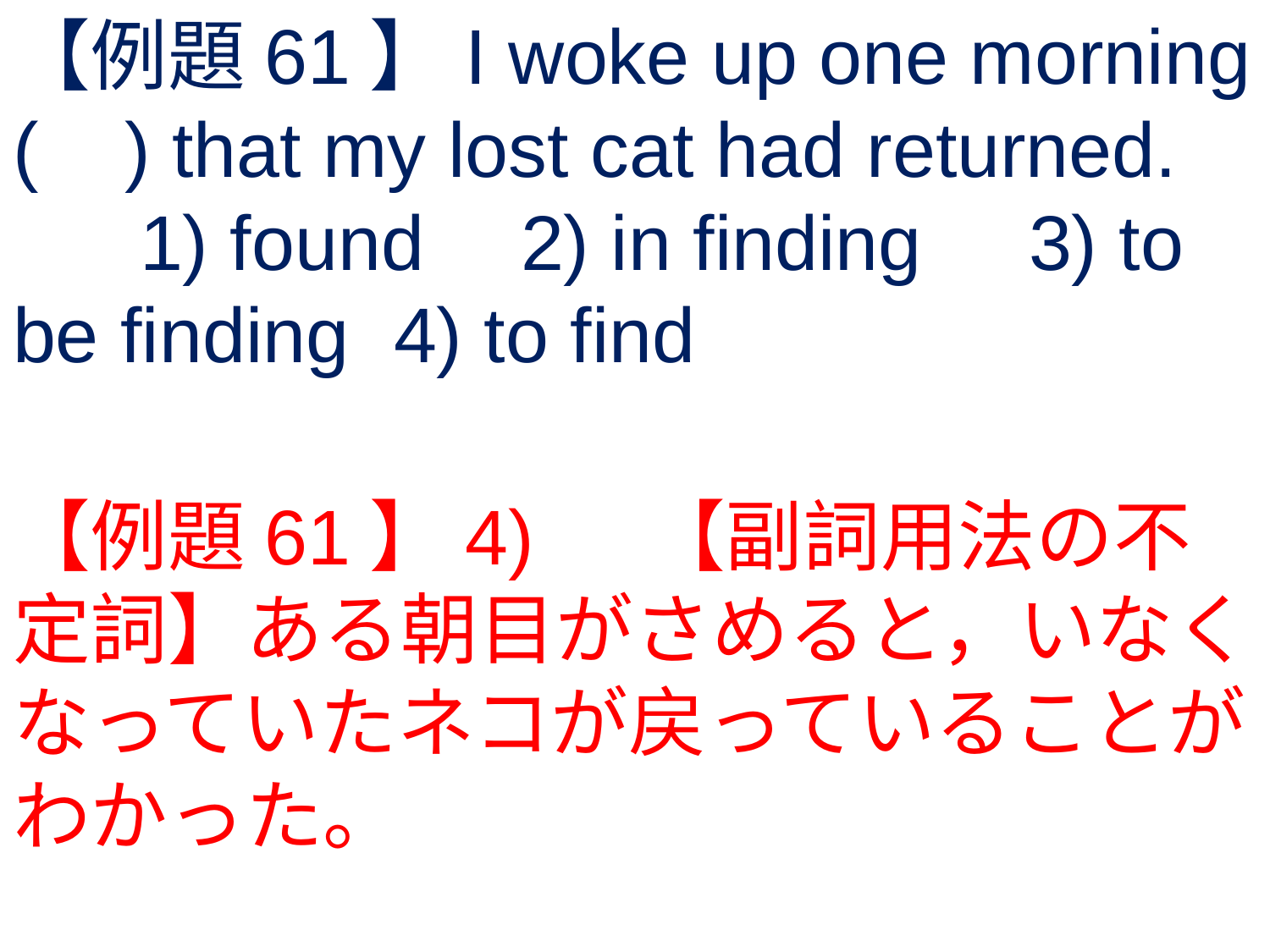

# 【例題61】I woke up one morning (    ) that my lost cat had returned.	1) found	2) in finding	3) to be finding	4) to find
【例題61】4) 	【副詞用法の不定詞】ある朝目がさめると，いなくなっていたネコが戻っていることがわかった。